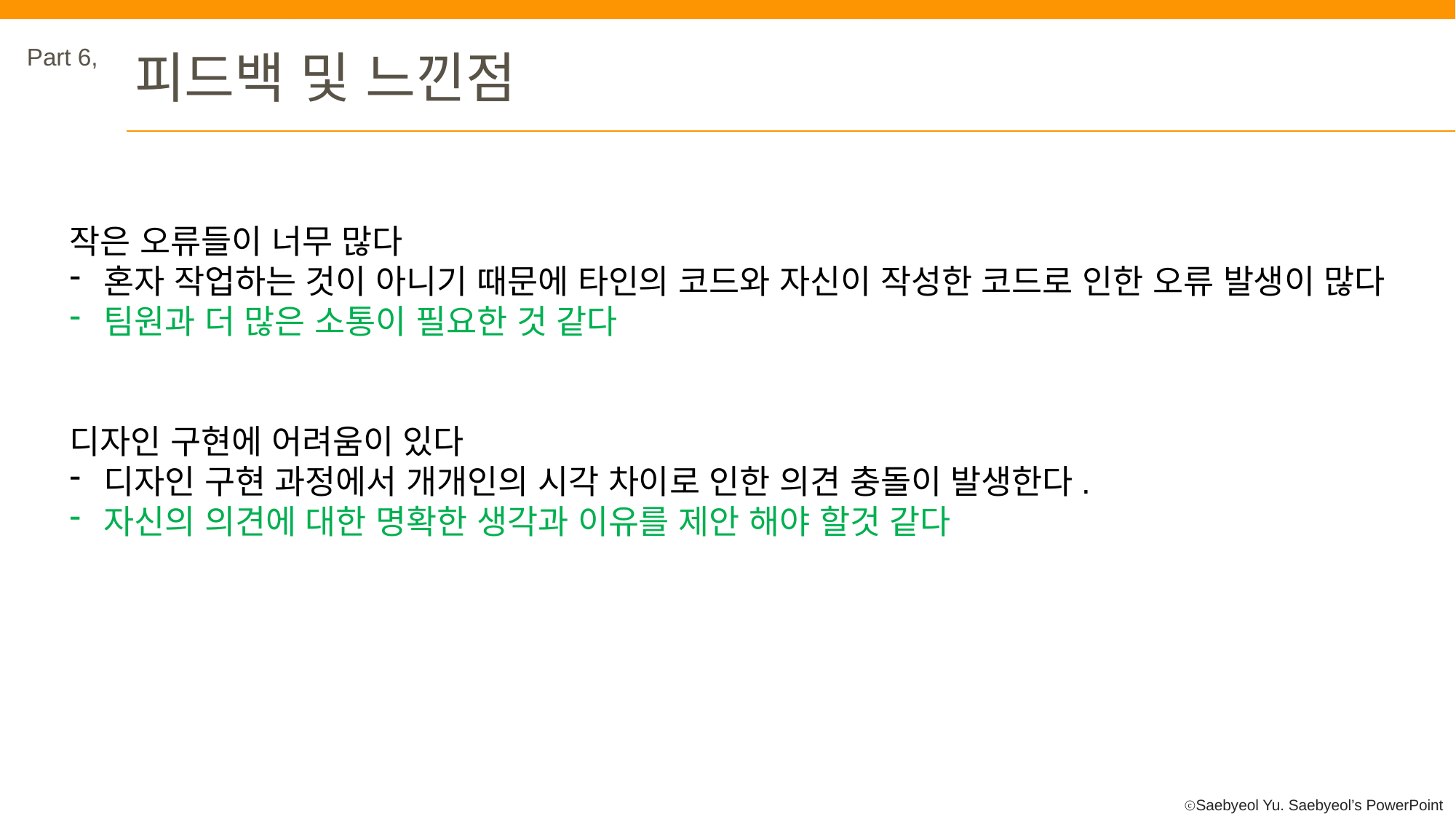

Part 6,
피드백 및 느낀점
작은 오류들이 너무 많다
혼자 작업하는 것이 아니기 때문에 타인의 코드와 자신이 작성한 코드로 인한 오류 발생이 많다
팀원과 더 많은 소통이 필요한 것 같다

디자인 구현에 어려움이 있다
디자인 구현 과정에서 개개인의 시각 차이로 인한 의견 충돌이 발생한다.
자신의 의견에 대한 명확한 생각과 이유를 제안 해야 할것 같다